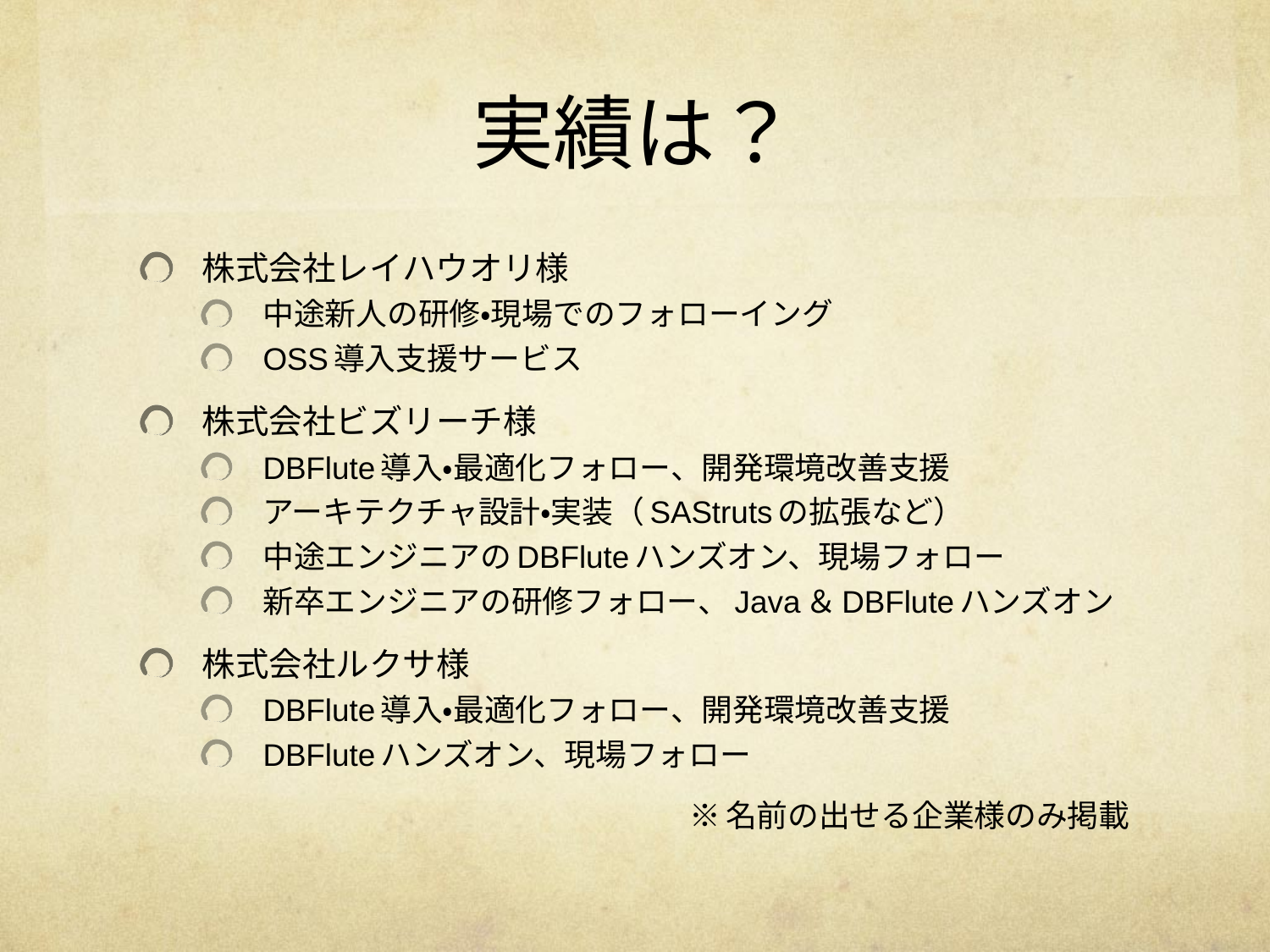

# 実績は？
株式会社レイハウオリ様
中途新人の研修・現場でのフォローイング
OSS導入支援サービス
株式会社ビズリーチ様
DBFlute導入・最適化フォロー、開発環境改善支援
アーキテクチャ設計・実装（SAStrutsの拡張など）
中途エンジニアのDBFluteハンズオン、現場フォロー
新卒エンジニアの研修フォロー、Java＆DBFluteハンズオン
株式会社ルクサ様
DBFlute導入・最適化フォロー、開発環境改善支援
DBFluteハンズオン、現場フォロー
※名前の出せる企業様のみ掲載